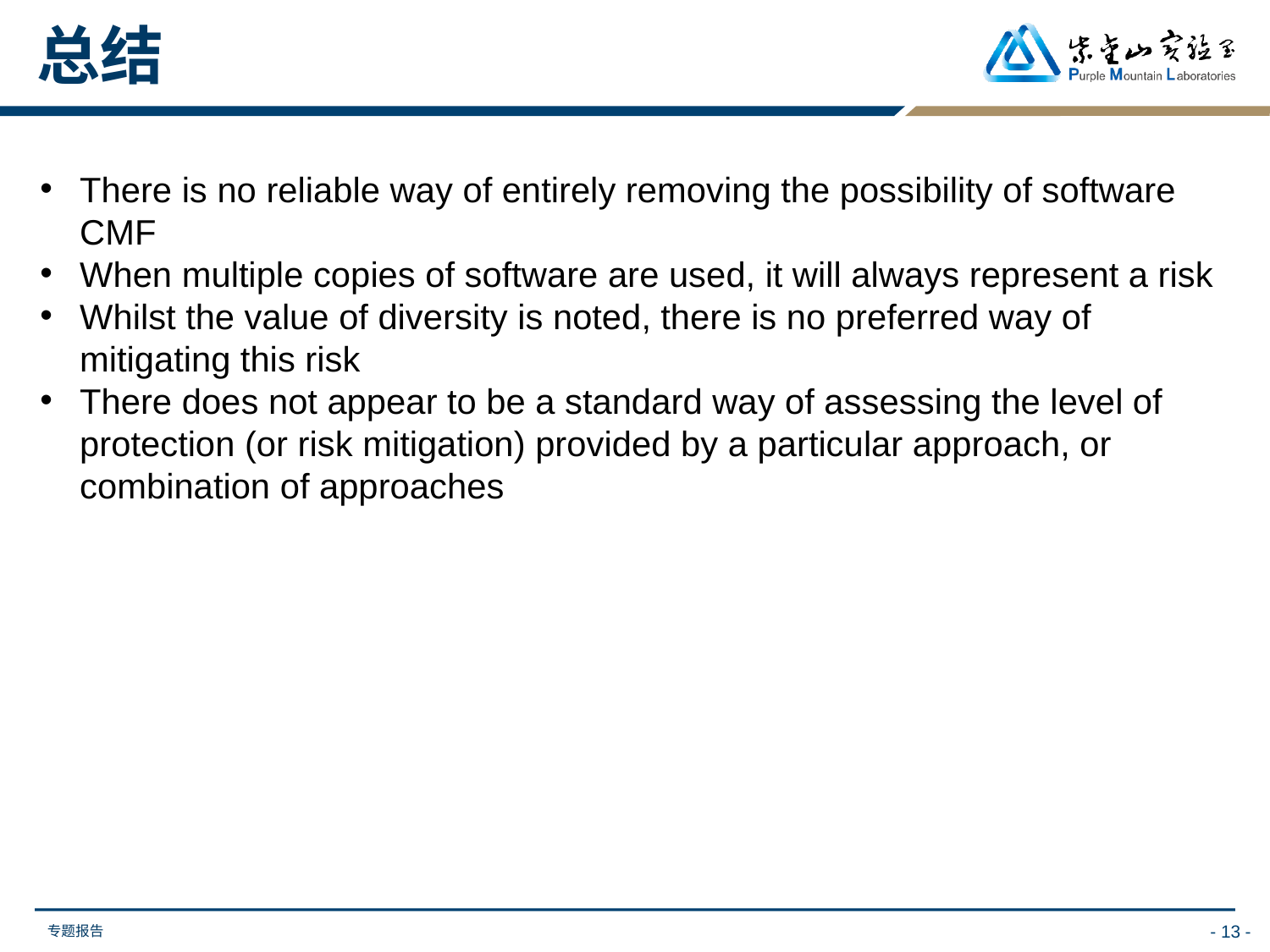

总结
There is no reliable way of entirely removing the possibility of software CMF
When multiple copies of software are used, it will always represent a risk
Whilst the value of diversity is noted, there is no preferred way of mitigating this risk
There does not appear to be a standard way of assessing the level of protection (or risk mitigation) provided by a particular approach, or combination of approaches